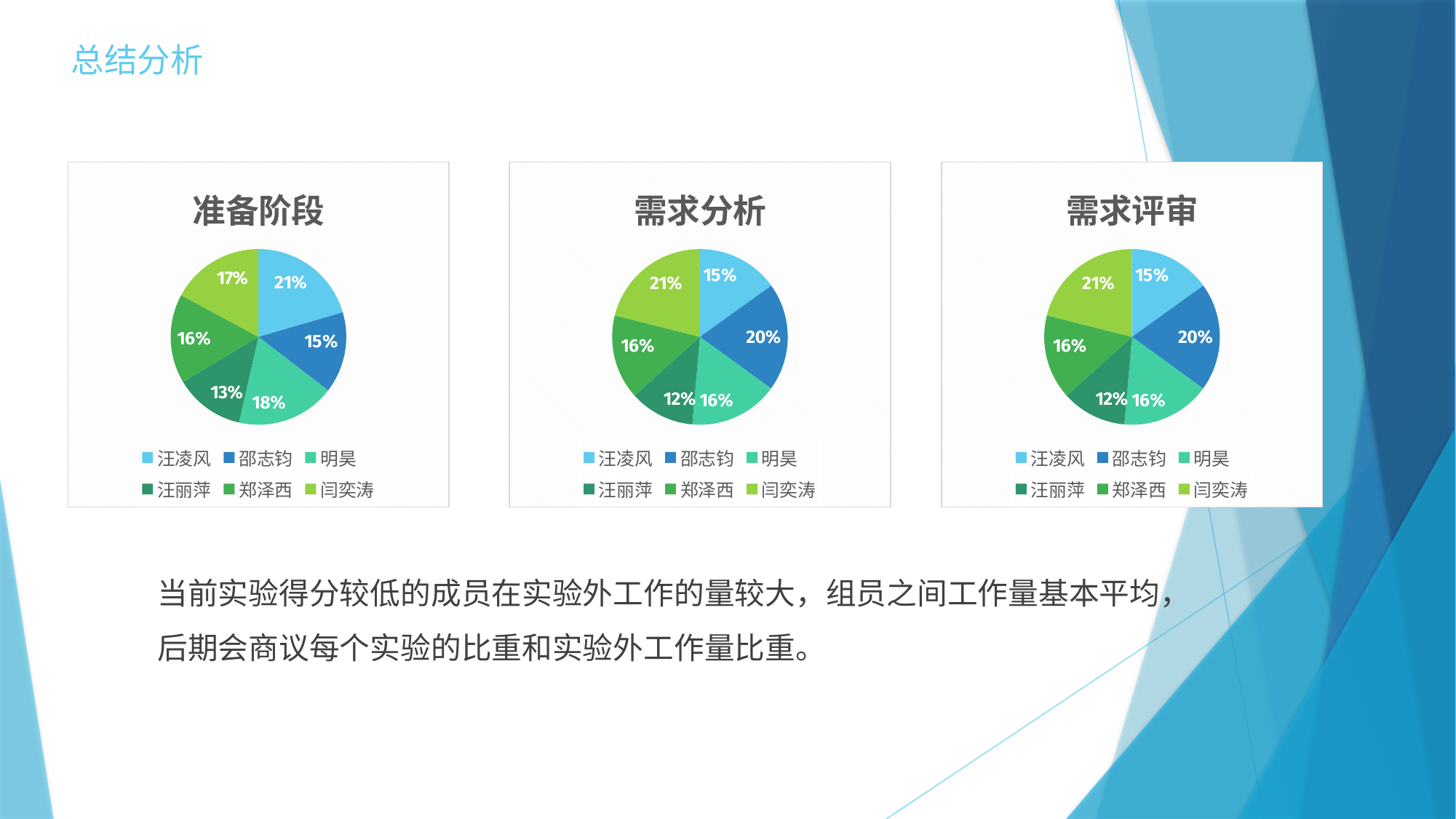

# 总结分析

### Chart: 准备阶段

| Category |  |
|---|---|
| 汪凌风 | 119.93 |
| 邵志钧 | 87.27 |
| 明昊 | 106.14 |
| 汪丽萍 | 75.29 |
| 郑泽西 | 96.19 |
| 闫奕涛 | 100.17 |

### Chart: 需求分析

| Category |  |
|---|---|
| 汪凌风 | 87.09 |
| 邵志钧 | 114.84 |
| 明昊 | 94.7 |
| 汪丽萍 | 69.1 |
| 郑泽西 | 89.92 |
| 闫奕涛 | 121.6 |

### Chart: 需求评审

| Category |  |
|---|---|
| 汪凌风 | 87.09 |
| 邵志钧 | 114.84 |
| 明昊 | 94.7 |
| 汪丽萍 | 69.1 |
| 郑泽西 | 89.92 |
| 闫奕涛 | 121.6 |
当前实验得分较低的成员在实验外工作的量较大，组员之间工作量基本平均，后期会商议每个实验的比重和实验外工作量比重。